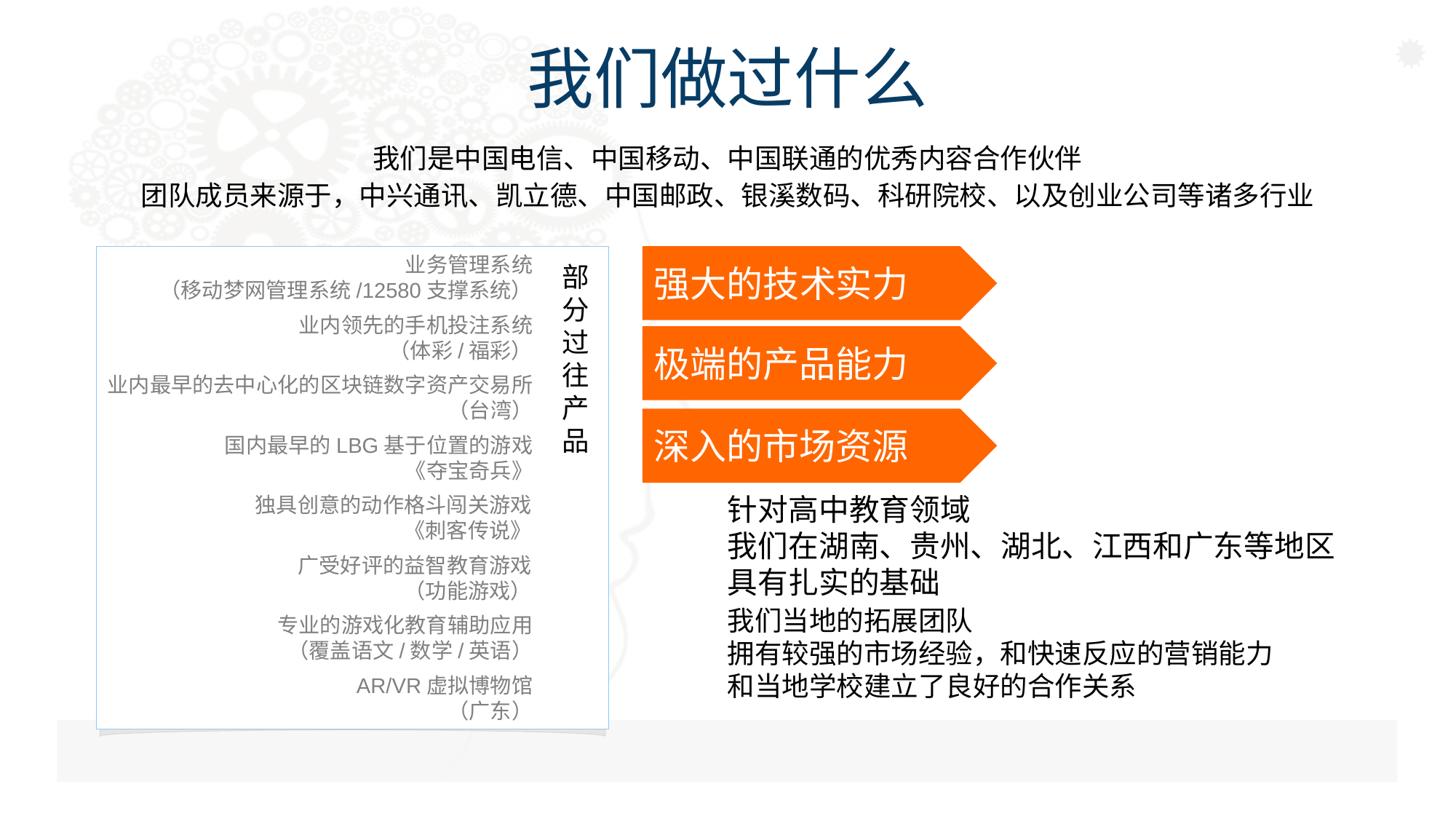

我们做过什么

我们是中国电信、中国移动、中国联通的优秀内容合作伙伴
团队成员来源于，中兴通讯、凯立德、中国邮政、银溪数码、科研院校、以及创业公司等诸多行业
业务管理系统
（移动梦网管理系统/12580支撑系统）

部分过往
产
品
强大的技术实力
业内领先的手机投注系统
（体彩/福彩）

极端的产品能力
业内最早的去中心化的区块链数字资产交易所
（台湾）

深入的市场资源
国内最早的LBG基于位置的游戏
《夺宝奇兵》

针对高中教育领域
我们在湖南、贵州、湖北、江西和广东等地区
具有扎实的基础
独具创意的动作格斗闯关游戏
《刺客传说》
广受好评的益智教育游戏
（功能游戏）
我们当地的拓展团队
拥有较强的市场经验，和快速反应的营销能力
和当地学校建立了良好的合作关系
专业的游戏化教育辅助应用
（覆盖语文/数学/英语）
AR/VR虚拟博物馆
（广东）